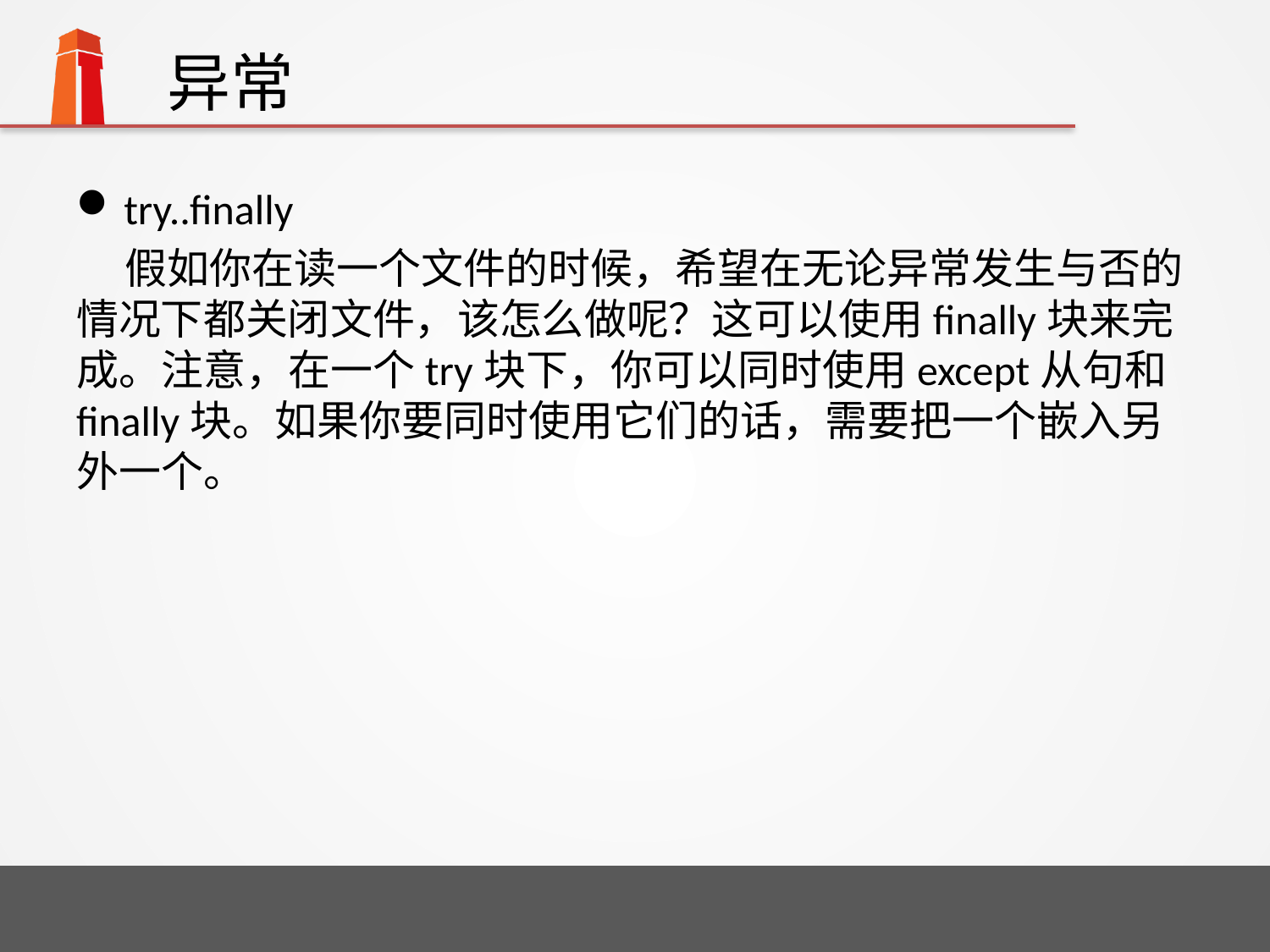

# 异常
try..finally
    假如你在读一个文件的时候，希望在无论异常发生与否的情况下都关闭文件，该怎么做呢？这可以使用finally块来完成。注意，在一个try块下，你可以同时使用except从句和finally块。如果你要同时使用它们的话，需要把一个嵌入另外一个。